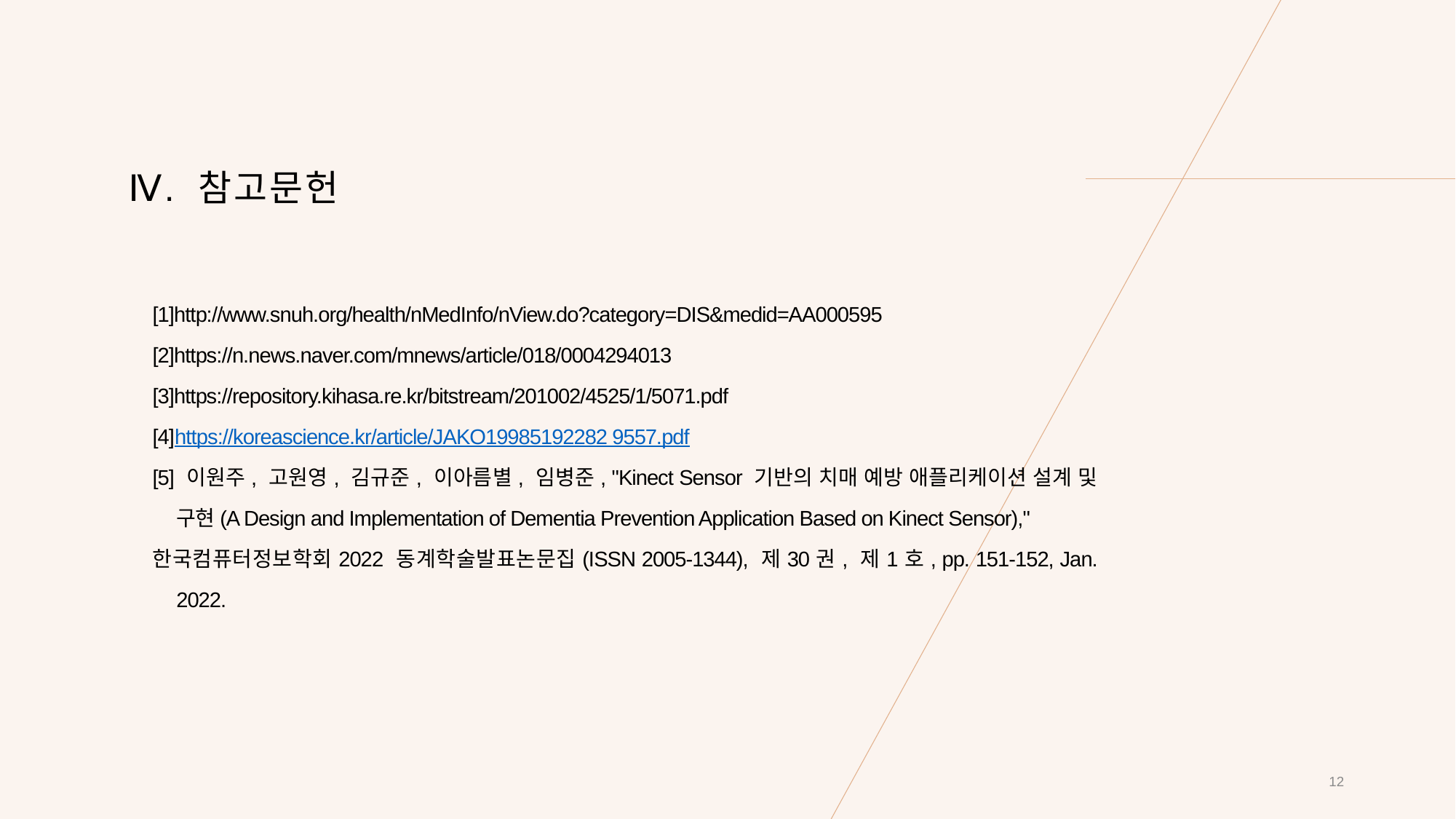

# Ⅳ. 참고문헌
[1]http://www.snuh.org/health/nMedInfo/nView.do?category=DIS&medid=AA000595
[2]https://n.news.naver.com/mnews/article/018/0004294013
[3]https://repository.kihasa.re.kr/bitstream/201002/4525/1/5071.pdf
[4]https://koreascience.kr/article/JAKO19985192282 9557.pdf
[5] 이원주, 고원영, 김규준, 이아름별, 임병준, "Kinect Sensor 기반의 치매 예방 애플리케이션 설계 및 구현(A Design and Implementation of Dementia Prevention Application Based on Kinect Sensor),"
한국컴퓨터정보학회2022 동계학술발표논문집(ISSN 2005-1344), 제30권, 제1호, pp. 151-152, Jan. 2022.

12